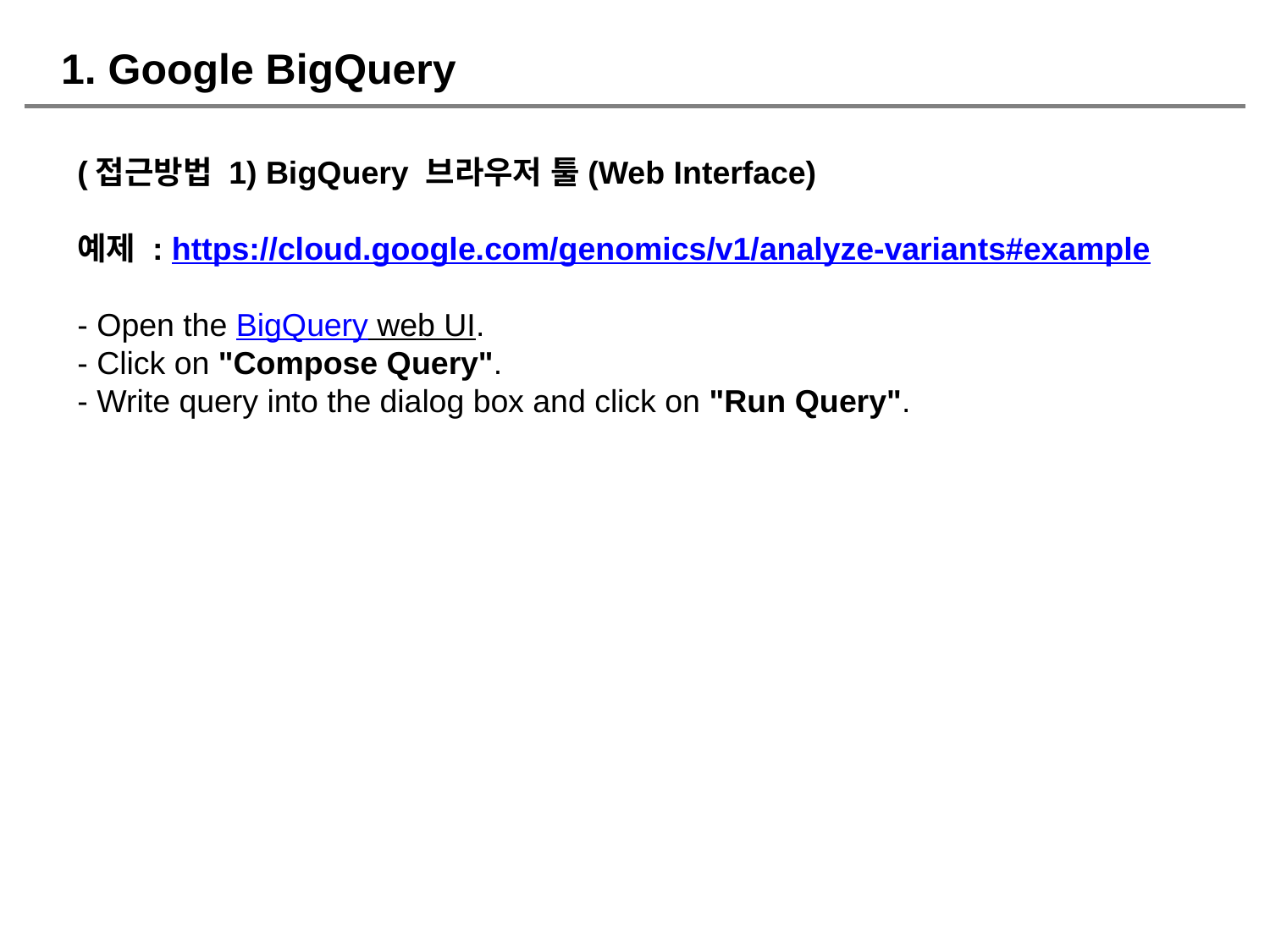

1. Google BigQuery
(접근방법 1) BigQuery 브라우저 툴(Web Interface)

예제 : https://cloud.google.com/genomics/v1/analyze-variants#example

- Open the BigQuery web UI.
- Click on "Compose Query".
- Write query into the dialog box and click on "Run Query".